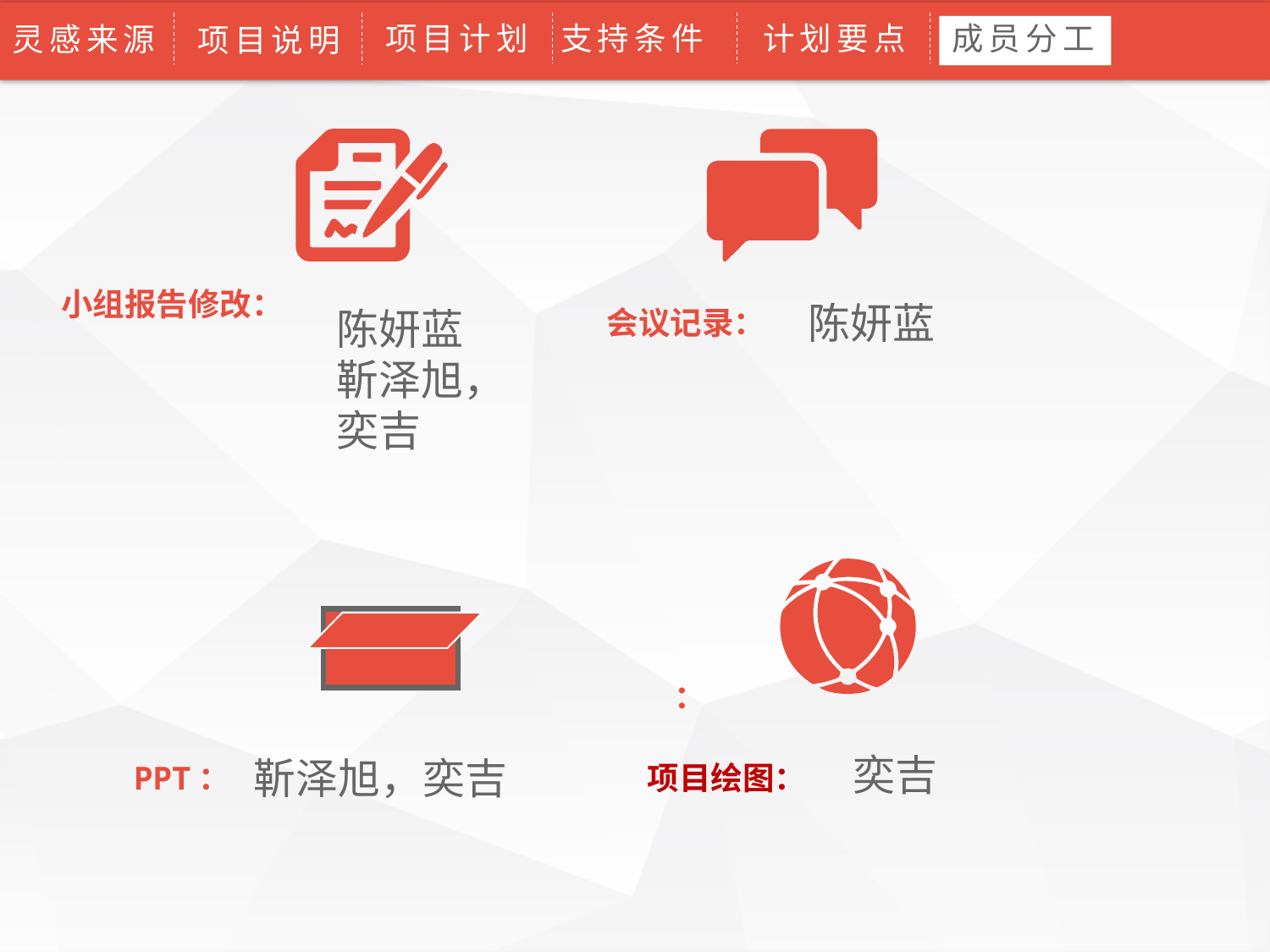

项目计划
计划要点
成员分工
支持条件
论文绪论
灵感来源
研究背景
研究方法
研究结果
问题讨论
论文总结

项目说明

小组报告修改：
陈妍蓝
陈妍蓝
靳泽旭，
奕吉
会议记录：

：
奕吉
靳泽旭，奕吉
PPT：
项目绘图：